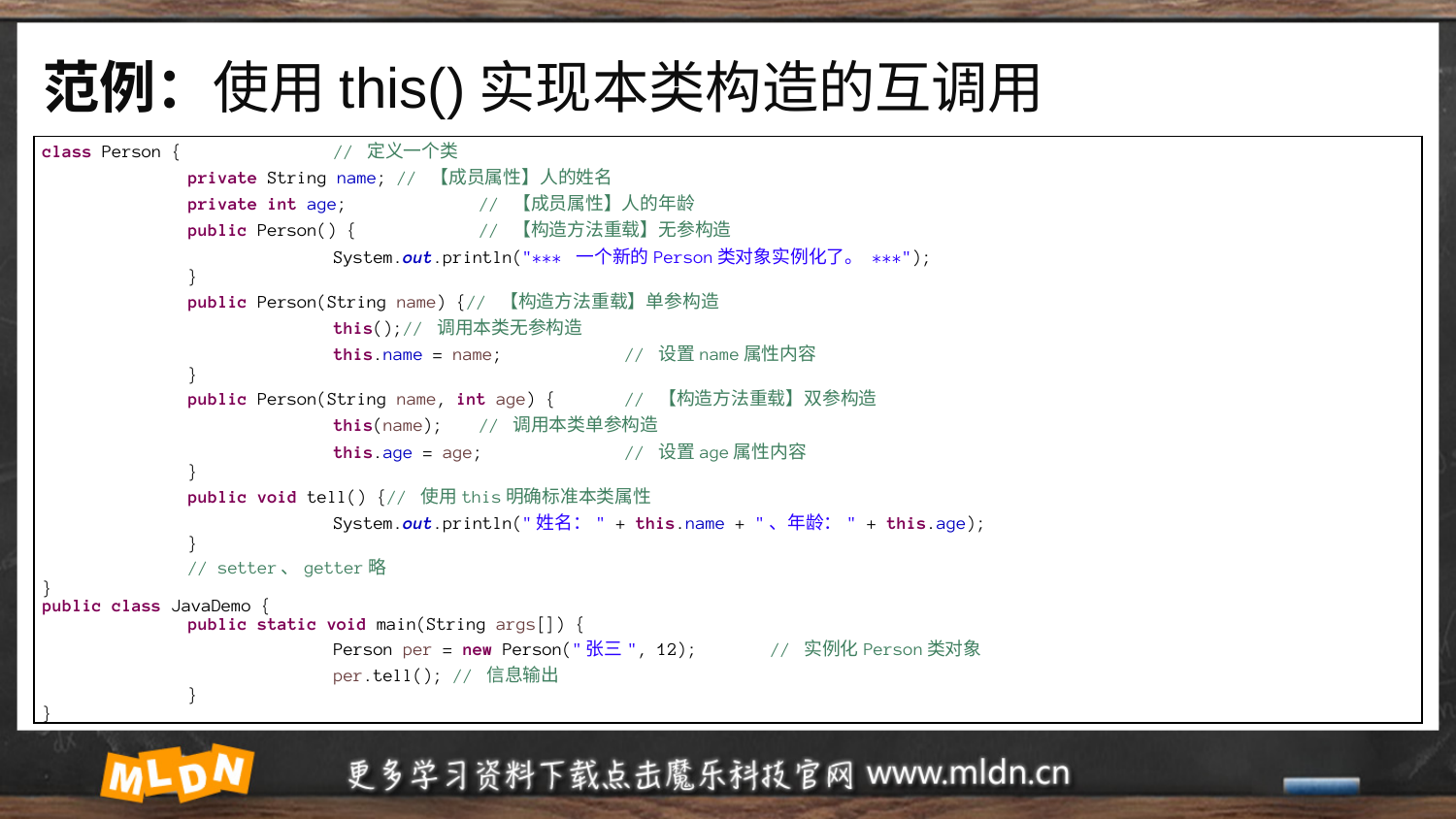

# 范例：使用this()实现本类构造的互调用
| class Person { // 定义一个类 private String name; // 【成员属性】人的姓名 private int age; // 【成员属性】人的年龄 public Person() { // 【构造方法重载】无参构造 System.out.println("\*\*\* 一个新的Person类对象实例化了。 \*\*\*"); } public Person(String name) {// 【构造方法重载】单参构造 this();// 调用本类无参构造 this.name = name; // 设置name属性内容 } public Person(String name, int age) { // 【构造方法重载】双参构造 this(name); // 调用本类单参构造 this.age = age; // 设置age属性内容 } public void tell() {// 使用this明确标准本类属性 System.out.println("姓名：" + this.name + "、年龄：" + this.age); } // setter、getter略 } public class JavaDemo { public static void main(String args[]) { Person per = new Person("张三", 12); // 实例化Person类对象 per.tell(); // 信息输出 } } |
| --- |